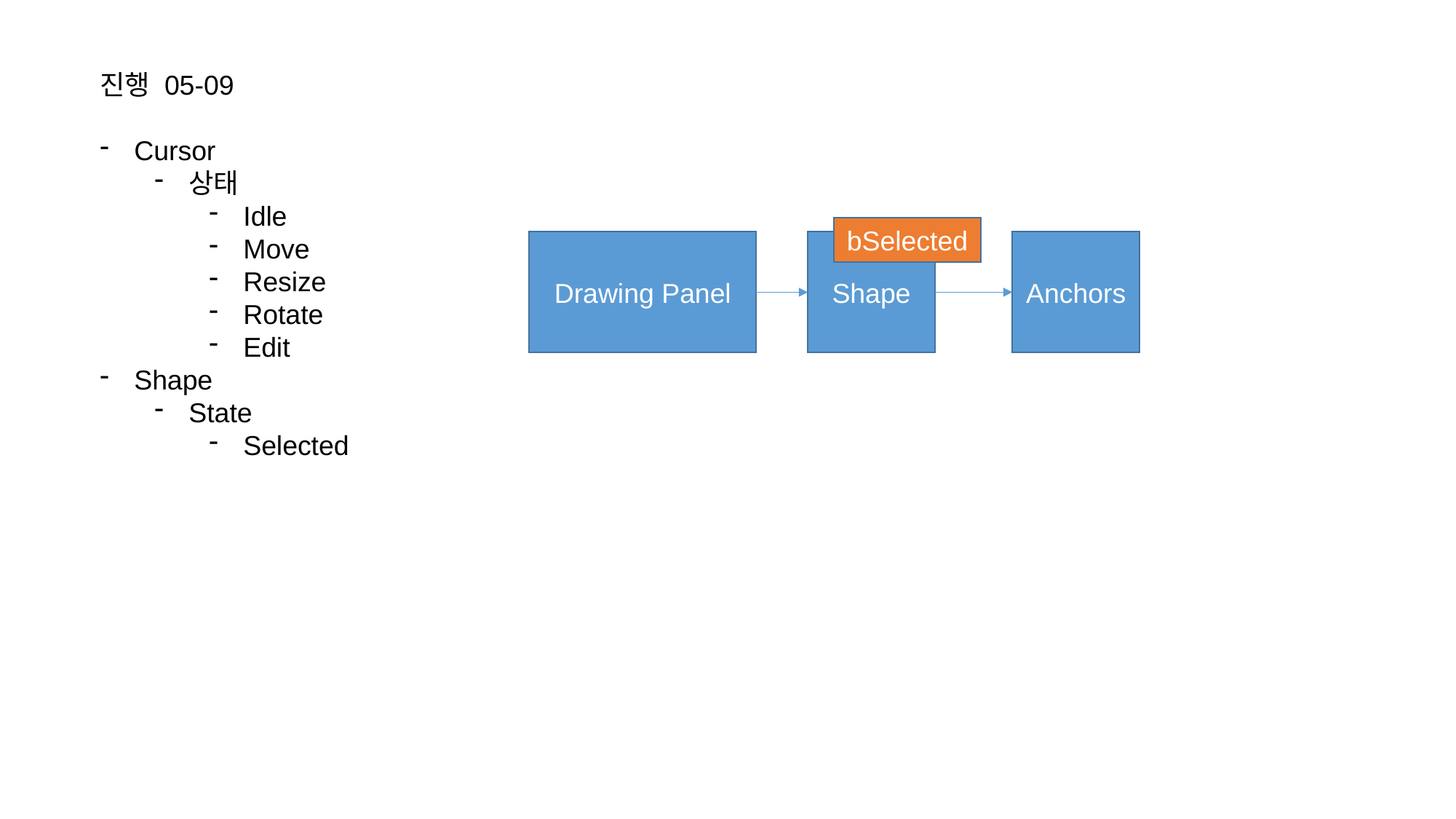

진행 05-09

Cursor
상태
Idle
Move
Resize
Rotate
Edit
Shape
State
Selected
bSelected
Anchors
Drawing Panel
Shape